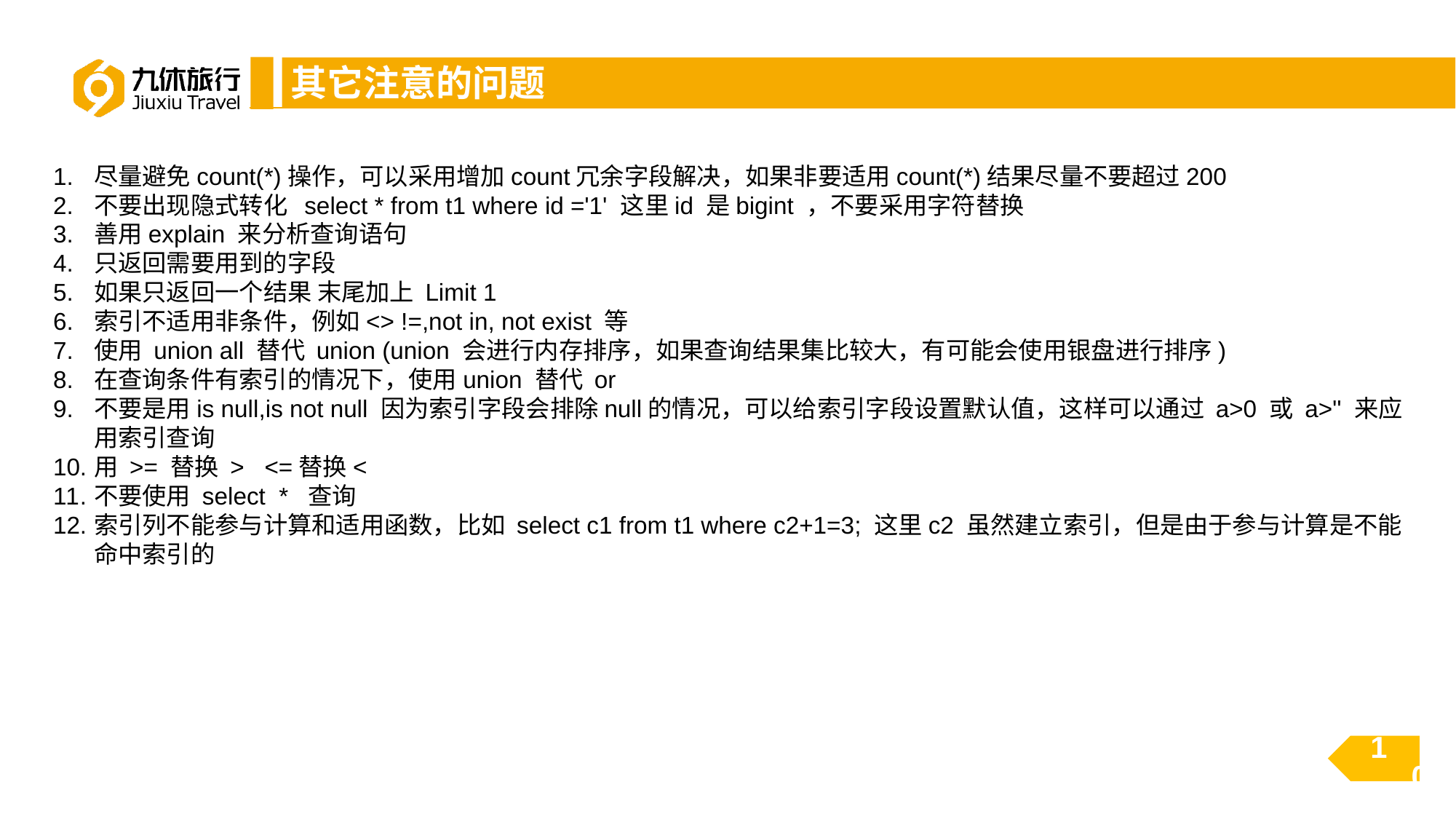

# 其它注意的问题
尽量避免count(*)操作，可以采用增加count冗余字段解决，如果非要适用count(*)结果尽量不要超过200
不要出现隐式转化  select * from t1 where id ='1' 这里id 是bigint ，不要采用字符替换
善用explain 来分析查询语句
只返回需要用到的字段
如果只返回一个结果 末尾加上 Limit 1
索引不适用非条件，例如<> !=,not in, not exist 等
使用 union all 替代 union (union 会进行内存排序，如果查询结果集比较大，有可能会使用银盘进行排序)
在查询条件有索引的情况下，使用union 替代 or
不要是用is null,is not null 因为索引字段会排除null的情况，可以给索引字段设置默认值，这样可以通过 a>0 或 a>'' 来应用索引查询
用 >= 替换 >   <=替换<
不要使用 select  *  查询
索引列不能参与计算和适用函数，比如 select c1 from t1 where c2+1=3; 这里c2 虽然建立索引，但是由于参与计算是不能命中索引的
10